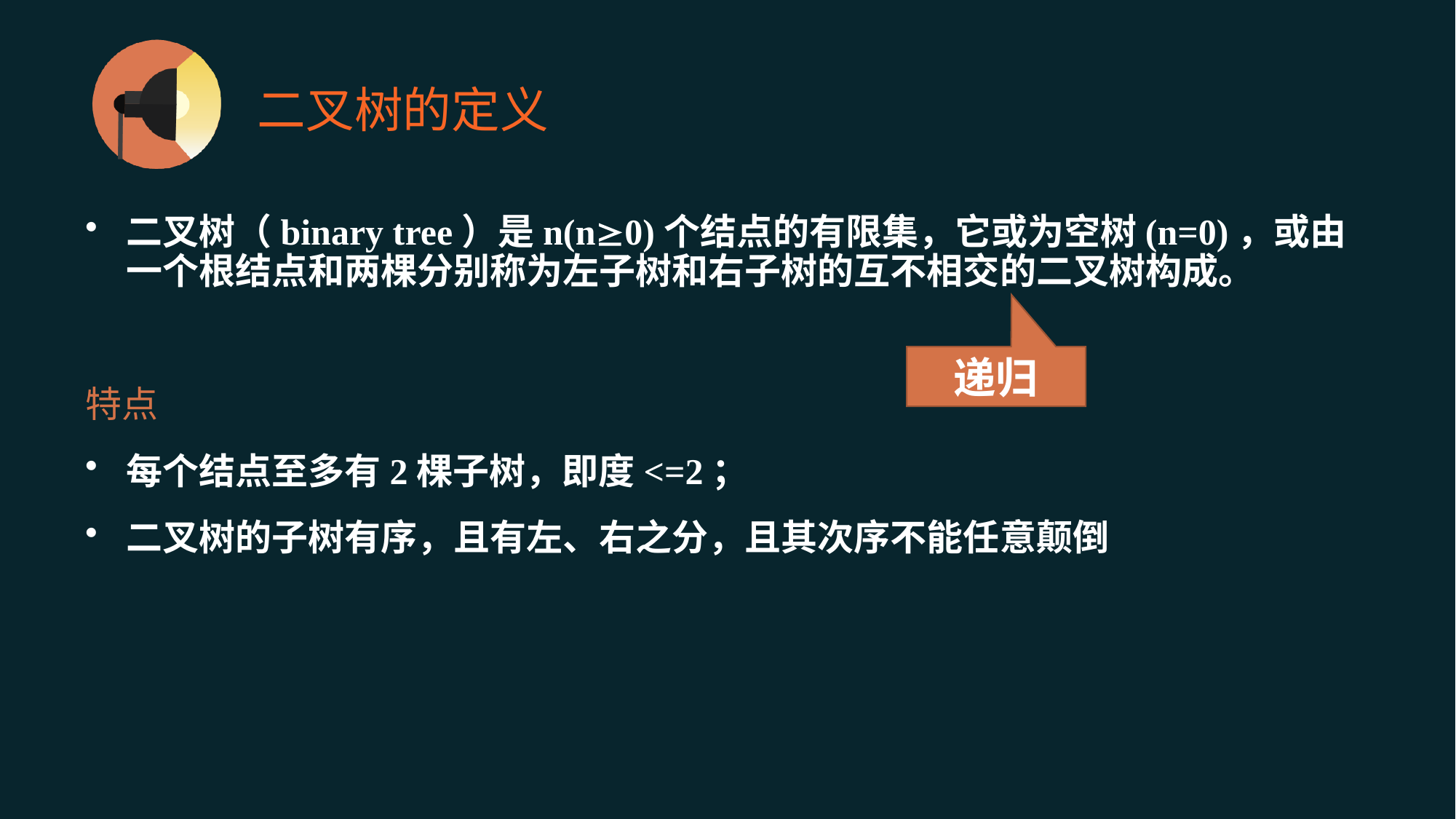

# 二叉树的定义
二叉树（binary tree）是n(n≥0)个结点的有限集，它或为空树(n=0)，或由一个根结点和两棵分别称为左子树和右子树的互不相交的二叉树构成。

特点
每个结点至多有2棵子树，即度<=2；
二叉树的子树有序，且有左、右之分，且其次序不能任意颠倒

递归